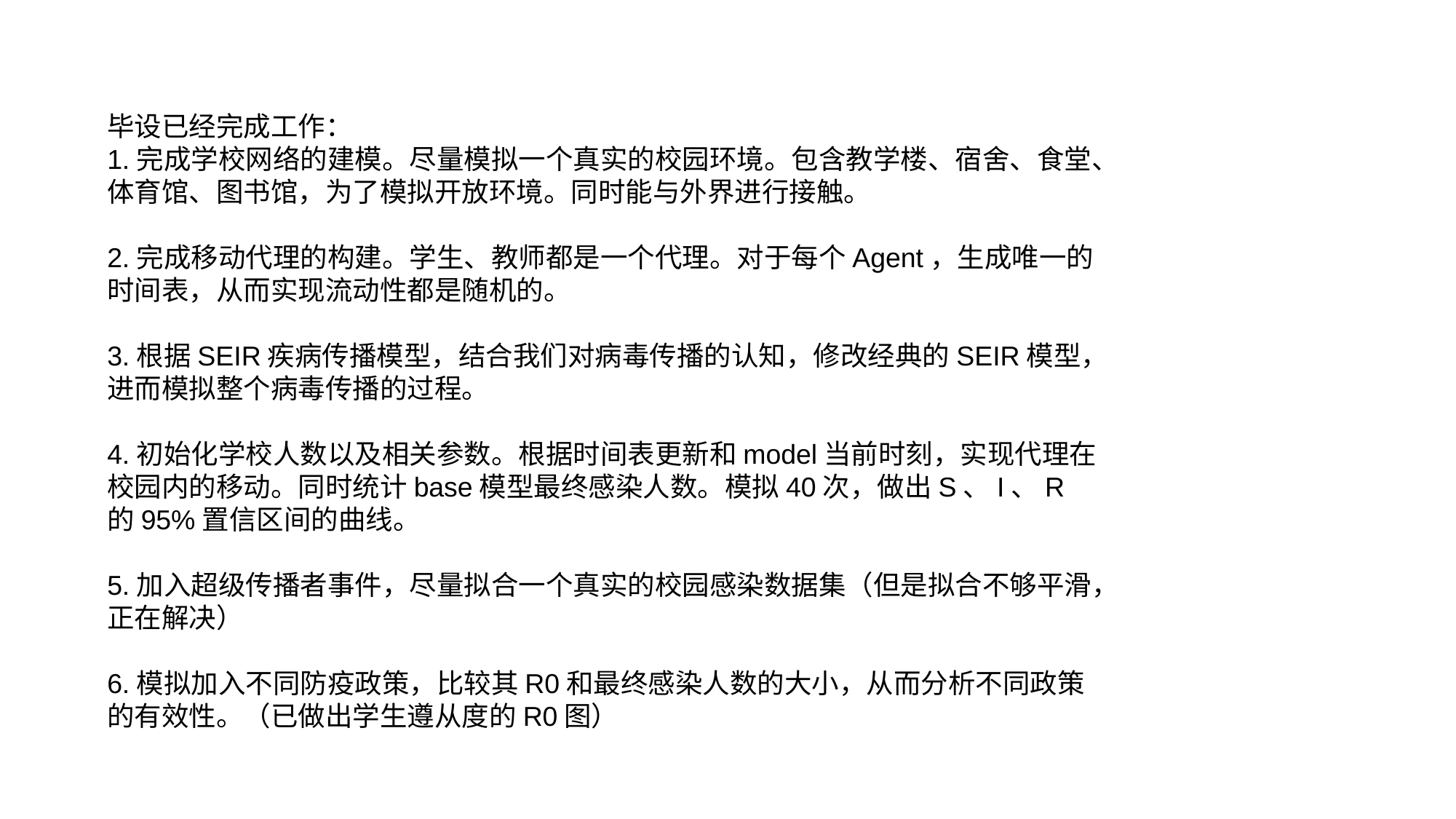

毕设已经完成工作：
1.完成学校网络的建模。尽量模拟一个真实的校园环境。包含教学楼、宿舍、食堂、体育馆、图书馆，为了模拟开放环境。同时能与外界进行接触。

2.完成移动代理的构建。学生、教师都是一个代理。对于每个Agent，生成唯一的时间表，从而实现流动性都是随机的。

3.根据SEIR疾病传播模型，结合我们对病毒传播的认知，修改经典的SEIR模型，进而模拟整个病毒传播的过程。

4.初始化学校人数以及相关参数。根据时间表更新和model当前时刻，实现代理在校园内的移动。同时统计base模型最终感染人数。模拟40次，做出S、I、R的95%置信区间的曲线。

5.加入超级传播者事件，尽量拟合一个真实的校园感染数据集（但是拟合不够平滑，正在解决）

6.模拟加入不同防疫政策，比较其R0和最终感染人数的大小，从而分析不同政策的有效性。（已做出学生遵从度的R0图）